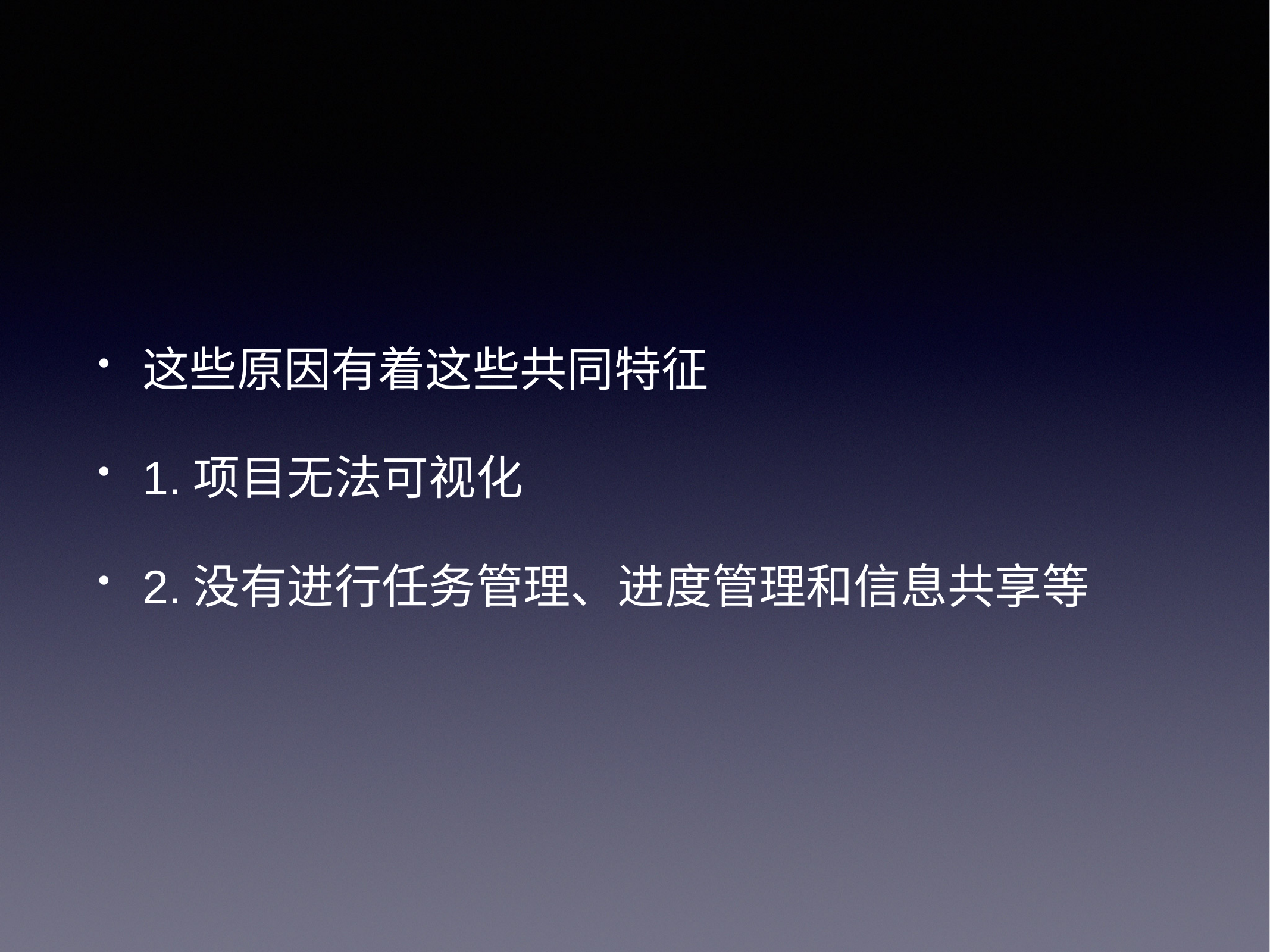

这些原因有着这些共同特征
1.项目无法可视化
2.没有进行任务管理、进度管理和信息共享等